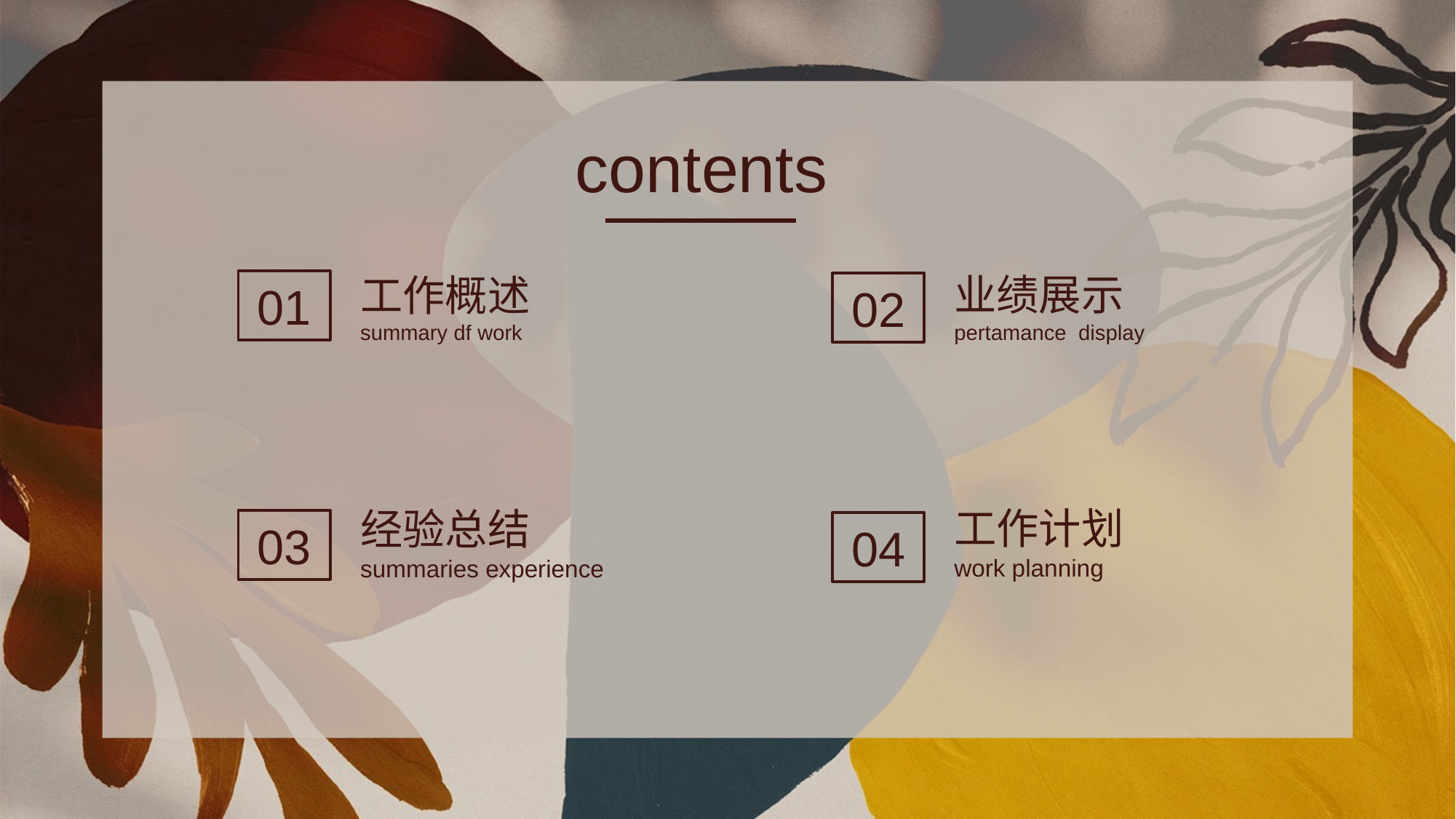

contents
业绩展示
pertamance  display
工作概述
summary df work

01
02
工作计划
work planning
经验总结
summaries experience
03
04